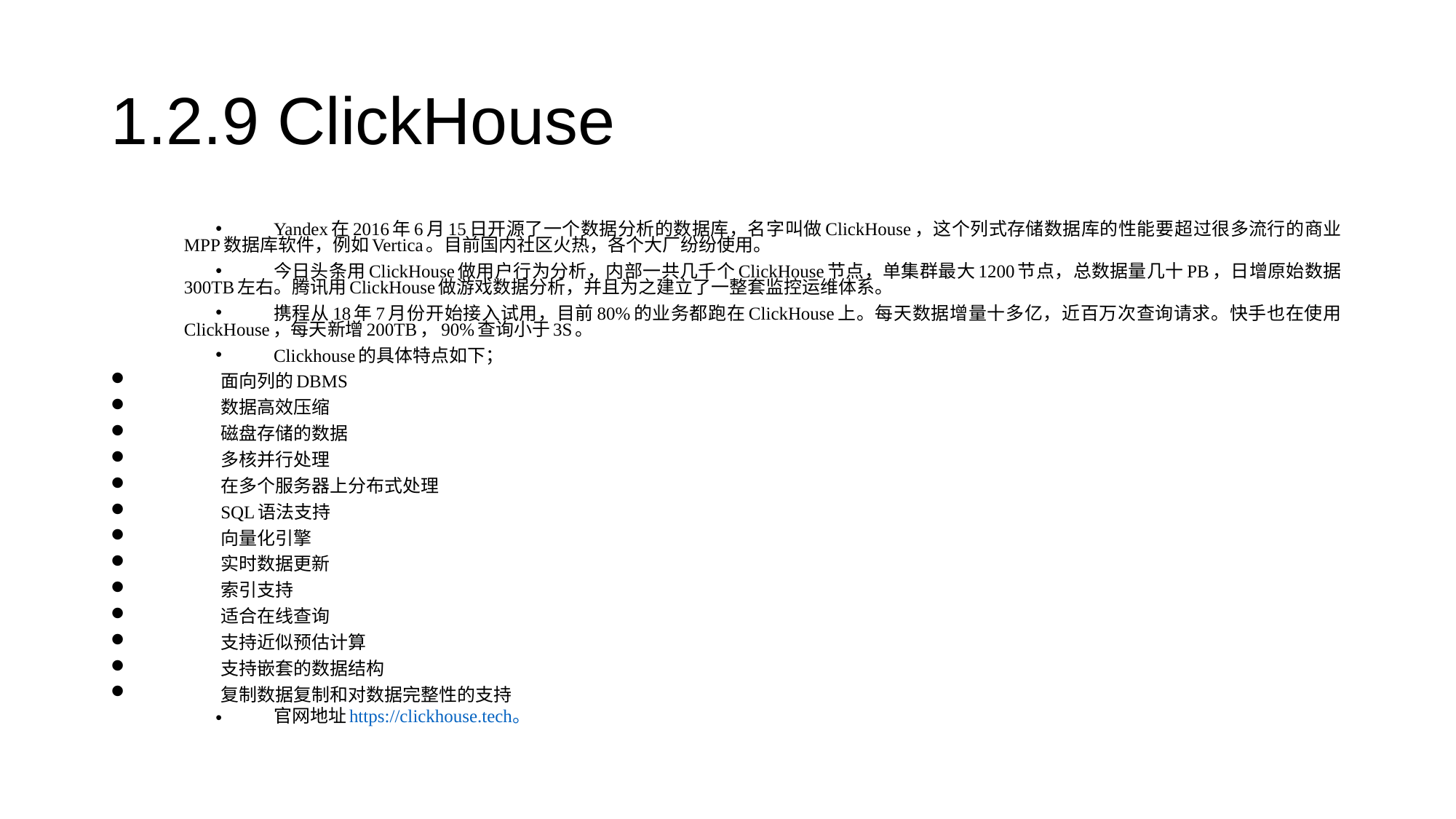

# 1.2.9 ClickHouse
Yandex在2016年6月15日开源了一个数据分析的数据库，名字叫做ClickHouse，这个列式存储数据库的性能要超过很多流行的商业MPP数据库软件，例如Vertica。目前国内社区火热，各个大厂纷纷使用。
今日头条用ClickHouse做用户行为分析，内部一共几千个ClickHouse节点，单集群最大1200节点，总数据量几十PB，日增原始数据300TB左右。腾讯用ClickHouse做游戏数据分析，并且为之建立了一整套监控运维体系。
携程从18年7月份开始接入试用，目前80%的业务都跑在ClickHouse上。每天数据增量十多亿，近百万次查询请求。快手也在使用ClickHouse，每天新增200TB，90%查询小于3S。
Clickhouse的具体特点如下；
面向列的DBMS
数据高效压缩
磁盘存储的数据
多核并行处理
在多个服务器上分布式处理
SQL语法支持
向量化引擎
实时数据更新
索引支持
适合在线查询
支持近似预估计算
支持嵌套的数据结构
复制数据复制和对数据完整性的支持
官网地址https://clickhouse.tech。